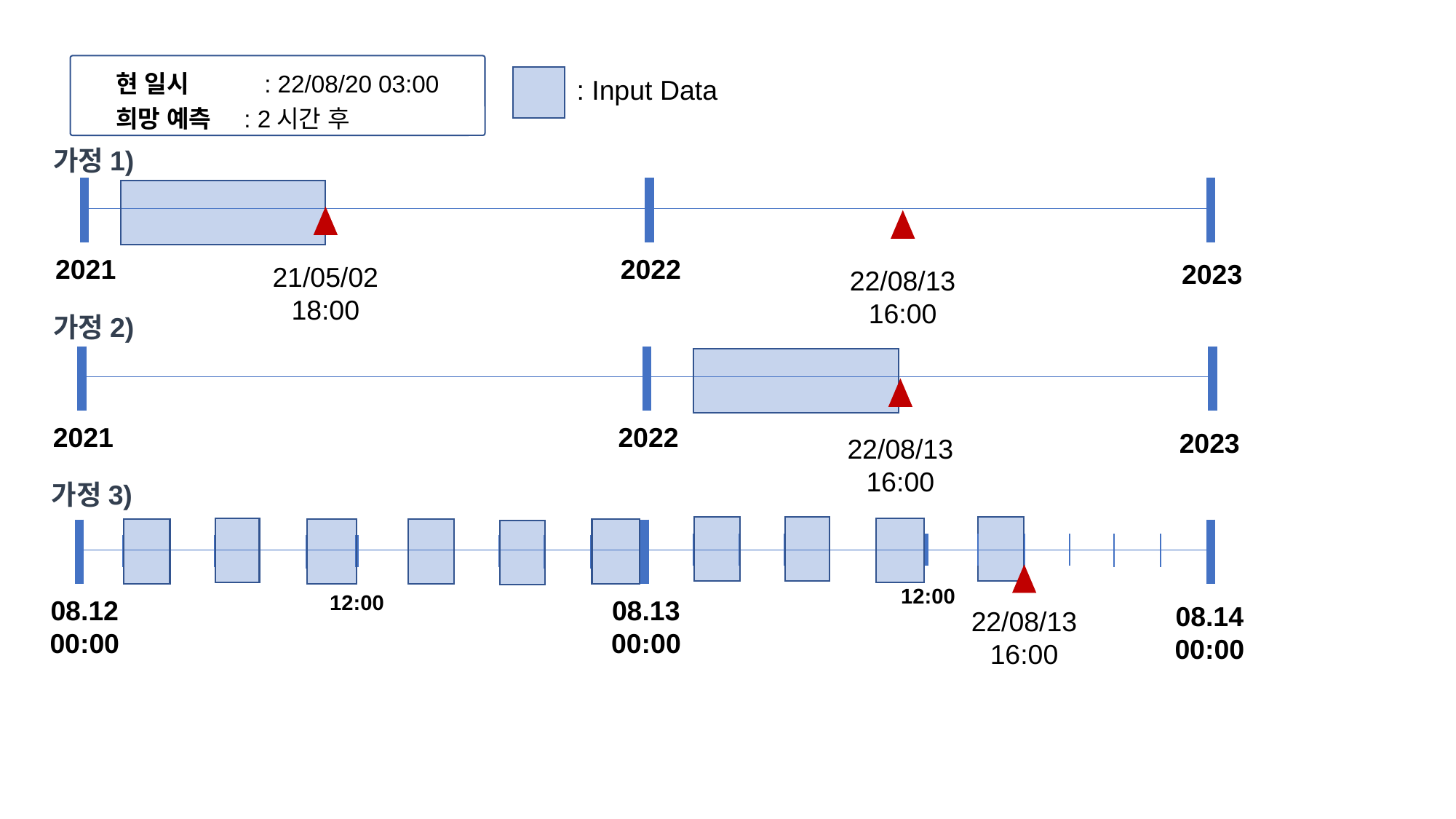

현 일시 	     : 22/08/20 03:00
희망 예측    : 2시간 후

: Input Data
가정1)

2021
2022
2023
21/05/02
18:00
22/08/13
16:00
가정2)

2021
2022
2023
22/08/13
16:00
가정3)

12:00
12:00
08.12
00:00
08.13
00:00
08.14
00:00
22/08/13
16:00